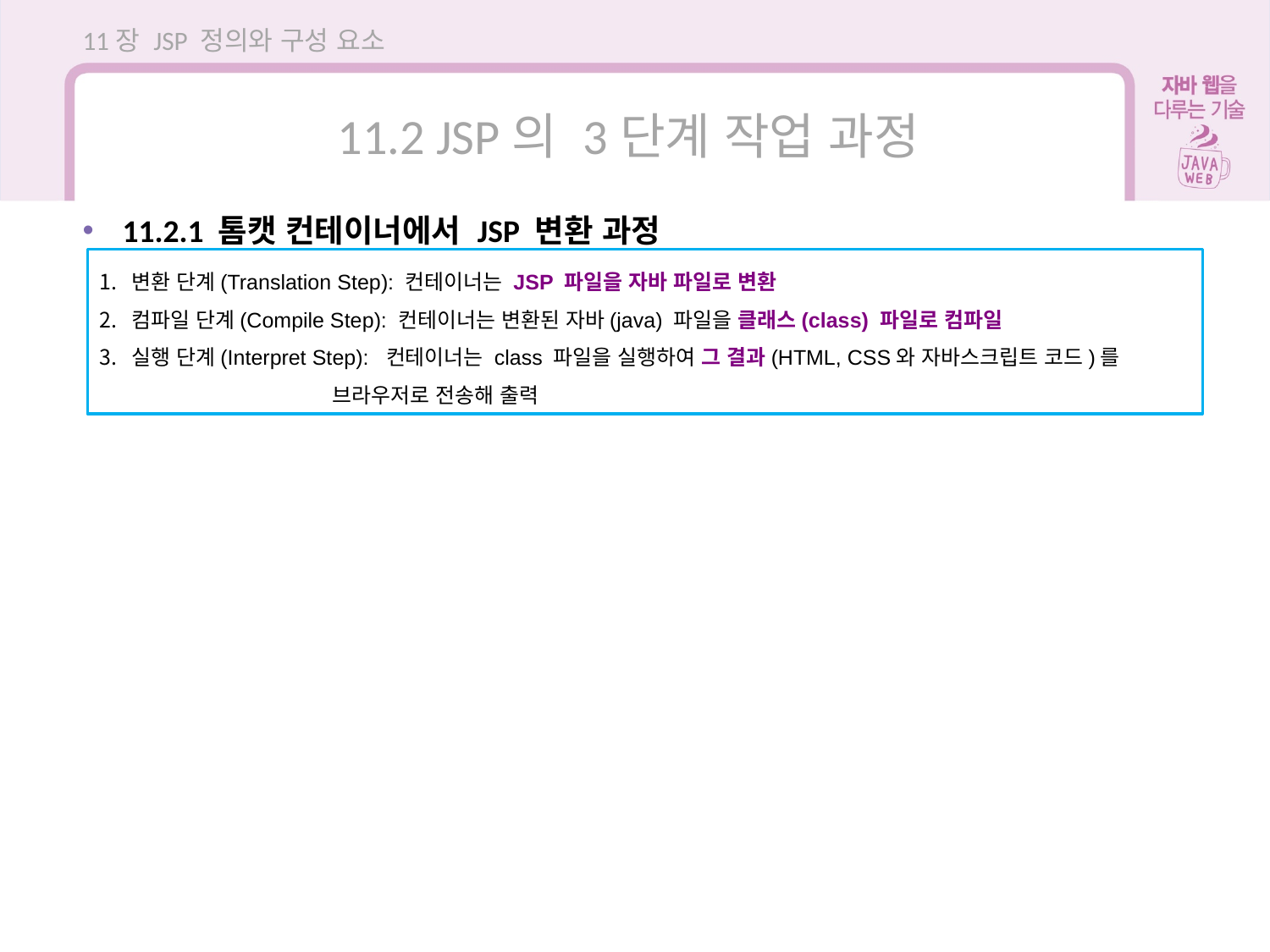

11장 JSP 정의와 구성 요소
11.2 JSP의 3단계 작업 과정
11.2.1 톰캣 컨테이너에서 JSP 변환 과정
변환 단계(Translation Step): 컨테이너는 JSP 파일을 자바 파일로 변환
컴파일 단계(Compile Step): 컨테이너는 변환된 자바(java) 파일을 클래스(class) 파일로 컴파일
실행 단계(Interpret Step):  컨테이너는 class 파일을 실행하여 그 결과(HTML, CSS와 자바스크립트 코드)를
                                  브라우저로 전송해 출력